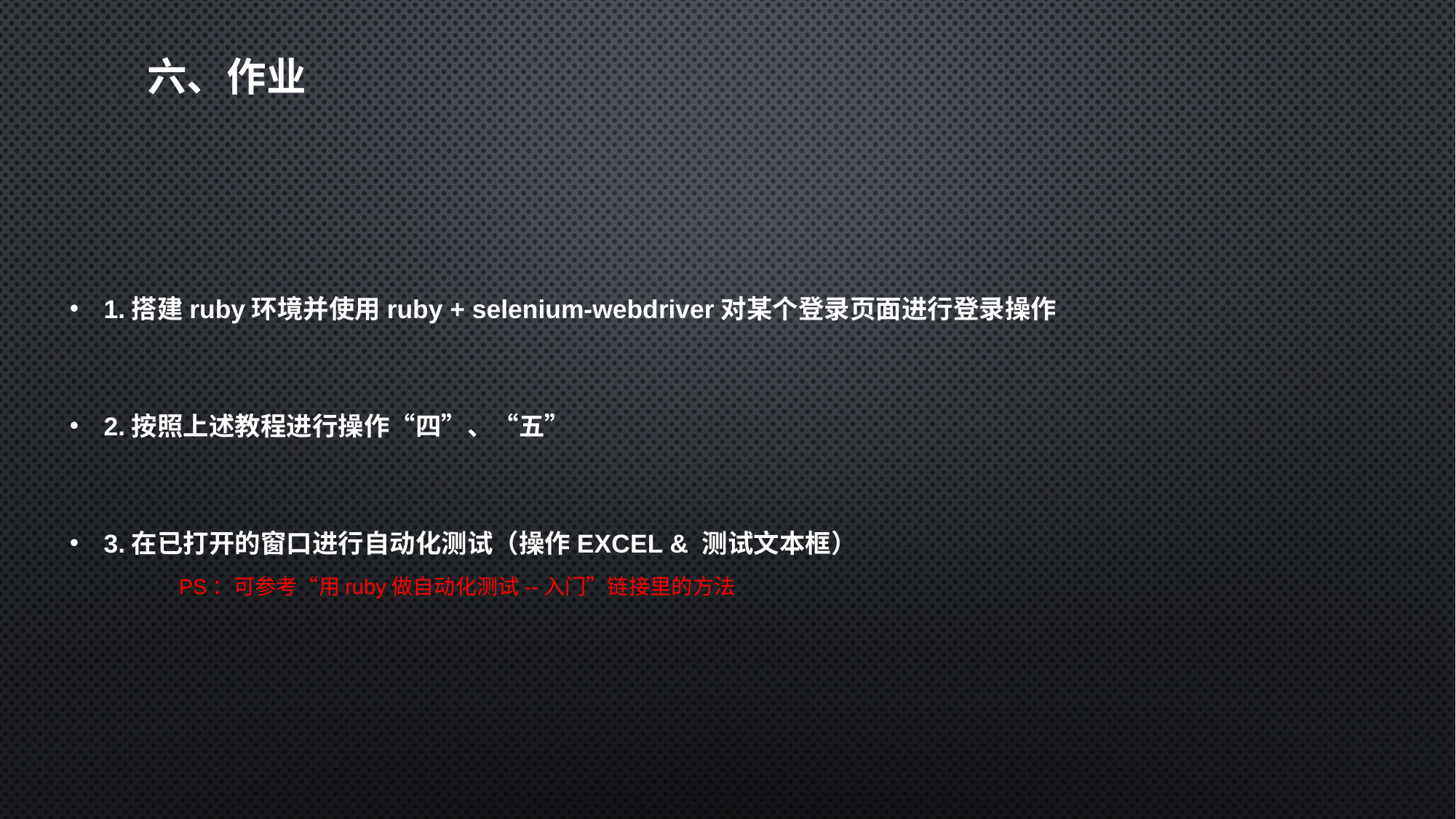

# 六、作业
1.搭建ruby环境并使用ruby + selenium-webdriver对某个登录页面进行登录操作

2.按照上述教程进行操作“四”、“五”

3.在已打开的窗口进行自动化测试（操作EXCEL & 测试文本框）
	PS：可参考“用ruby做自动化测试--入门”链接里的方法